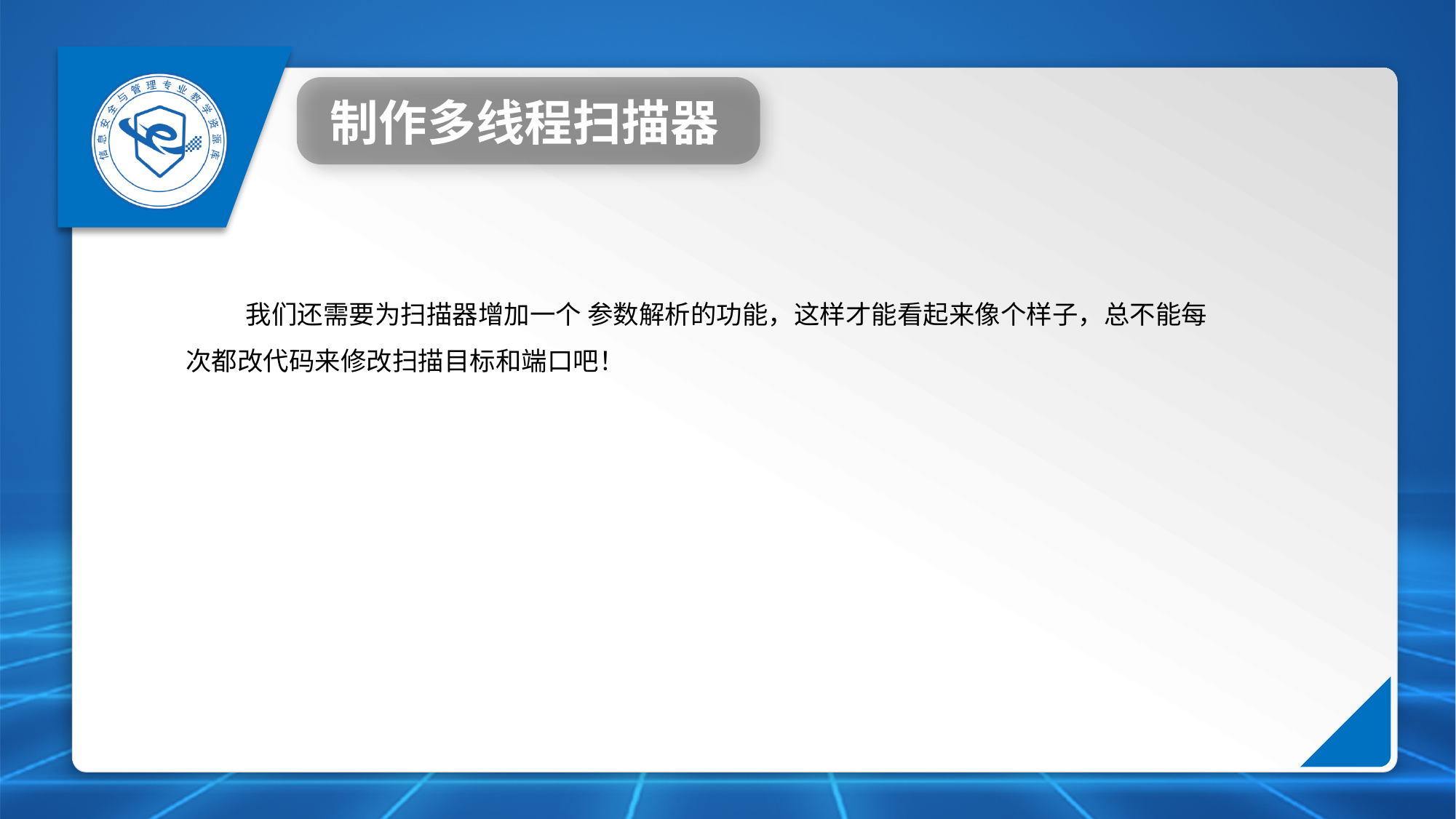

制作多线程扫描器
我们还需要为扫描器增加一个 参数解析的功能，这样才能看起来像个样子，总不能每次都改代码来修改扫描目标和端口吧！